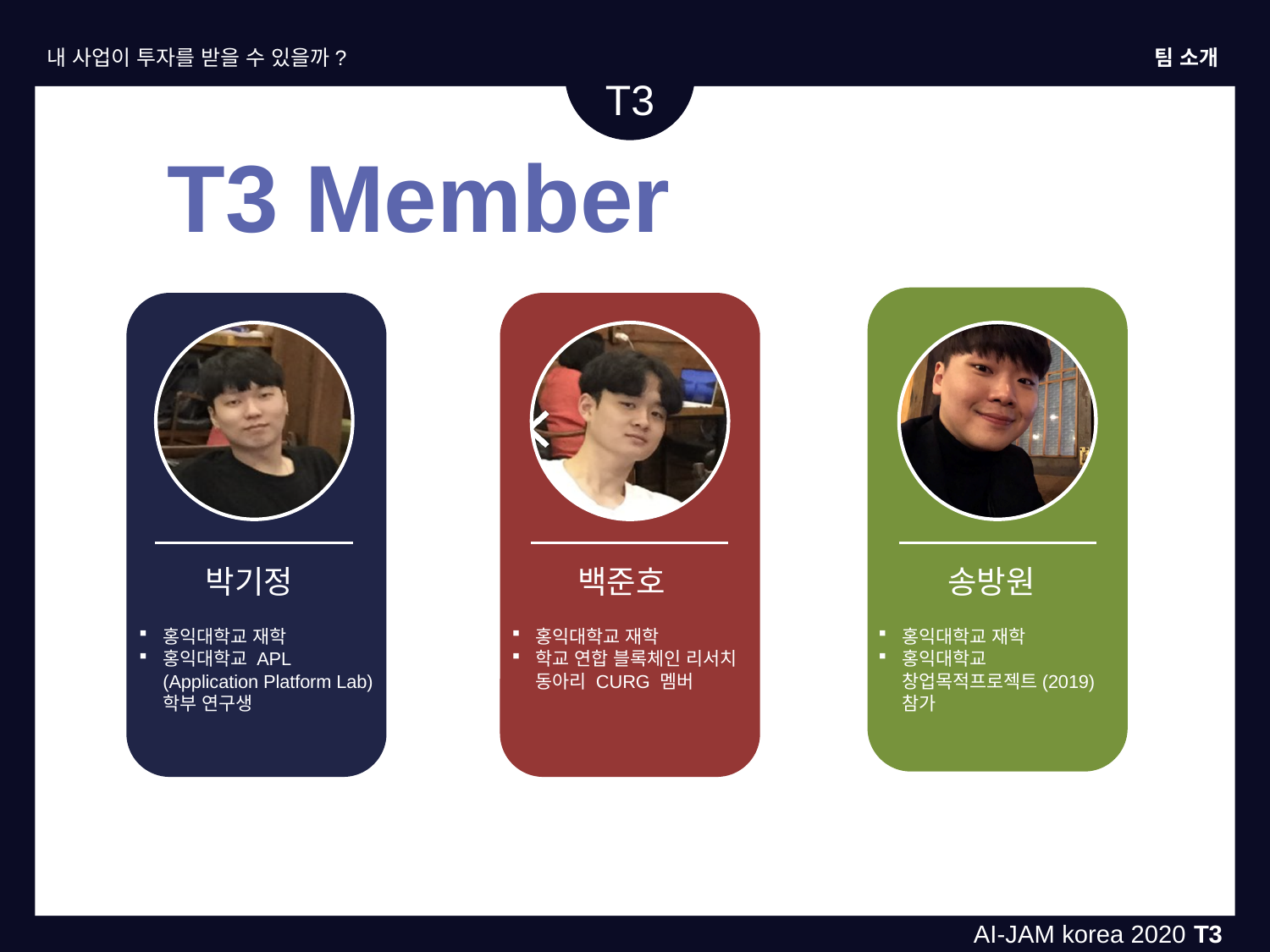

내 사업이 투자를 받을 수 있을까?
팀 소개
T3

T3 Member

박기정
백준호
송방원
홍익대학교 재학
홍익대학교 APL (Application Platform Lab) 학부 연구생

홍익대학교 재학
학교 연합 블록체인 리서치 동아리 CURG 멤버
홍익대학교 재학
홍익대학교 창업목적프로젝트(2019) 참가

AI-JAM korea 2020 T3